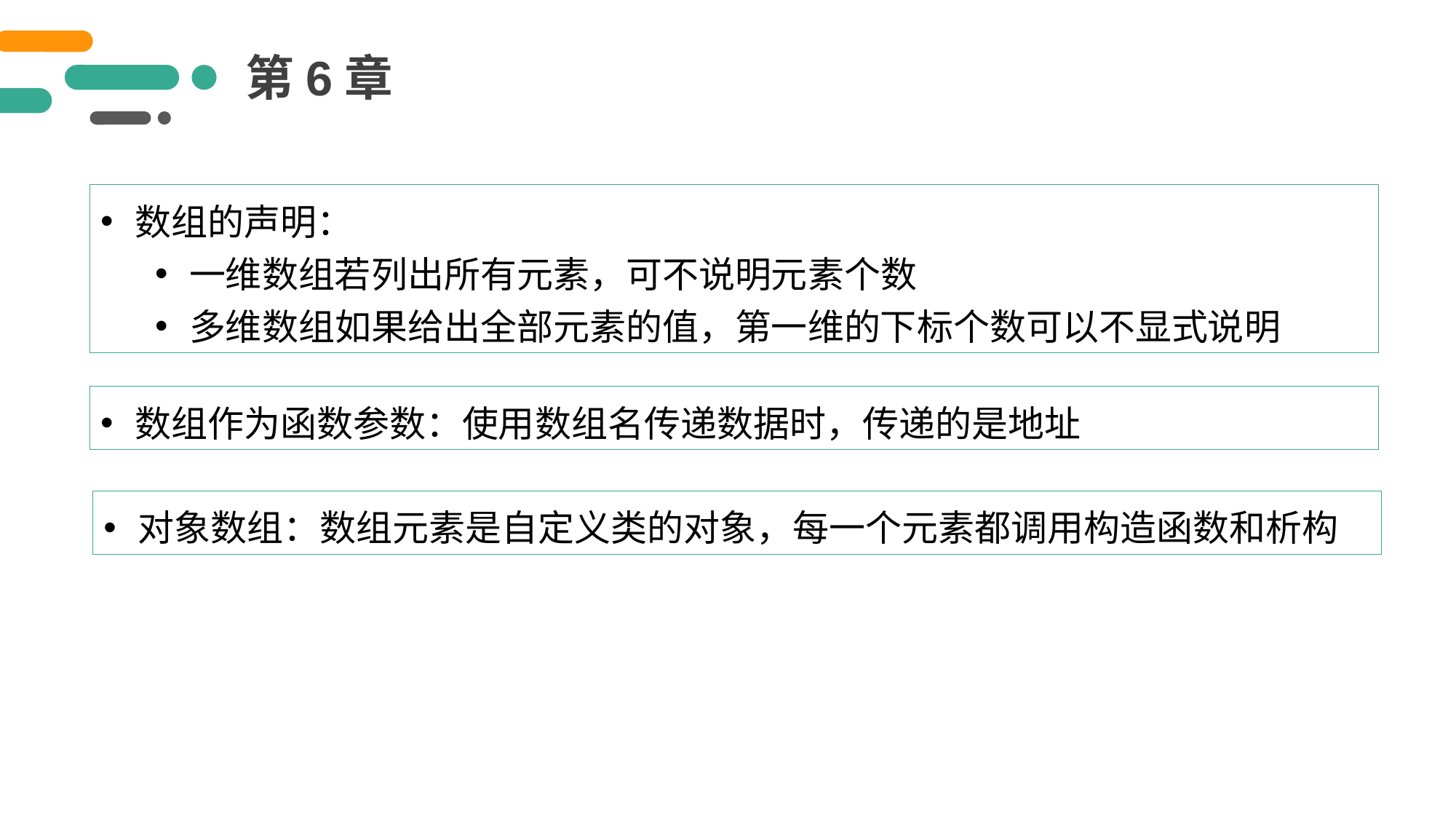

第6章
数组的声明：
一维数组若列出所有元素，可不说明元素个数
多维数组如果给出全部元素的值，第一维的下标个数可以不显式说明
数组作为函数参数：使用数组名传递数据时，传递的是地址
对象数组：数组元素是自定义类的对象，每一个元素都调用构造函数和析构